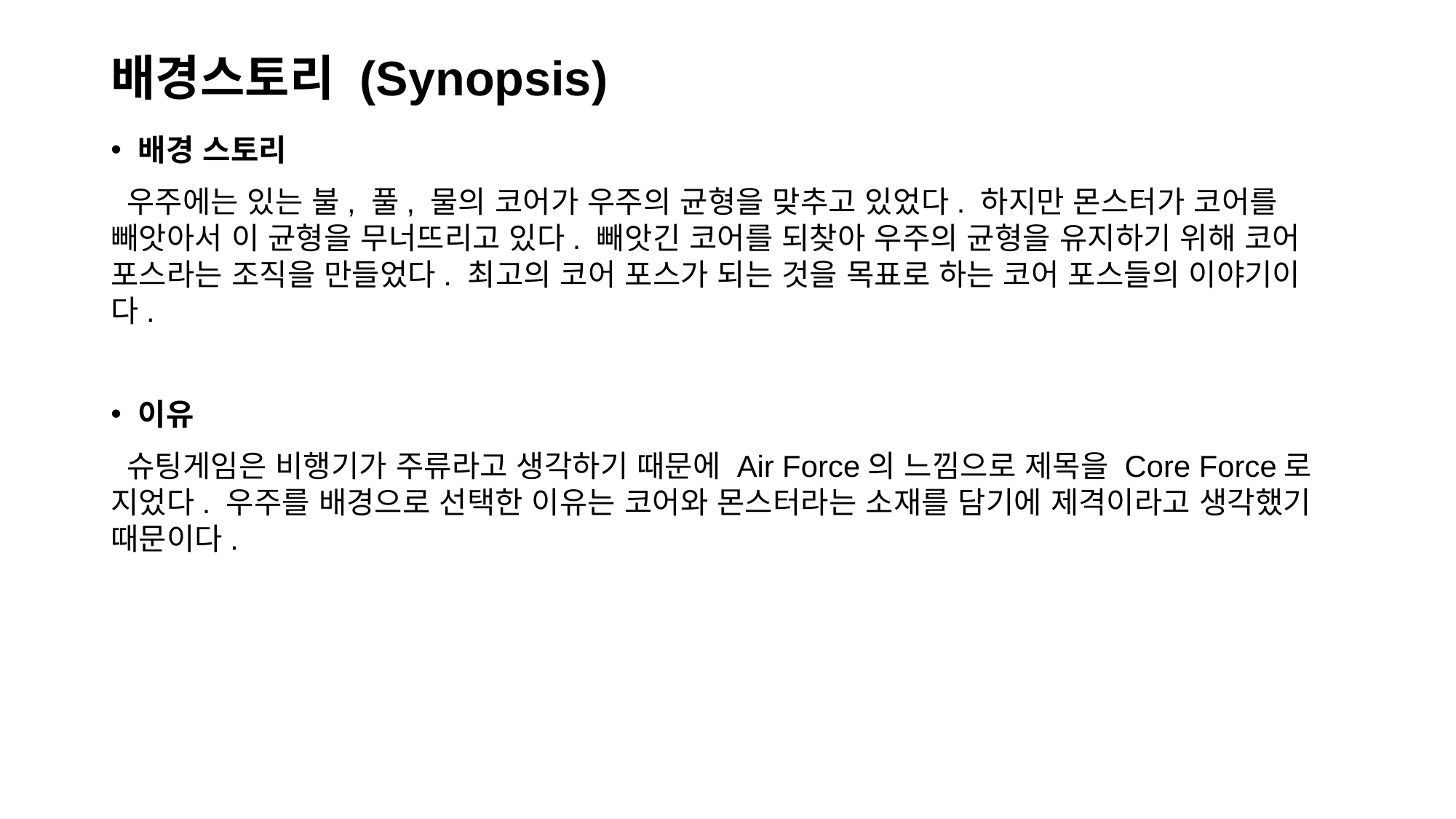

# 배경스토리 (Synopsis)
배경 스토리
 우주에는 있는 불, 풀, 물의 코어가 우주의 균형을 맞추고 있었다. 하지만 몬스터가 코어를 빼앗아서 이 균형을 무너뜨리고 있다. 빼앗긴 코어를 되찾아 우주의 균형을 유지하기 위해 코어 포스라는 조직을 만들었다. 최고의 코어 포스가 되는 것을 목표로 하는 코어 포스들의 이야기이다.

이유
 슈팅게임은 비행기가 주류라고 생각하기 때문에 Air Force의 느낌으로 제목을 Core Force로 지었다. 우주를 배경으로 선택한 이유는 코어와 몬스터라는 소재를 담기에 제격이라고 생각했기 때문이다.